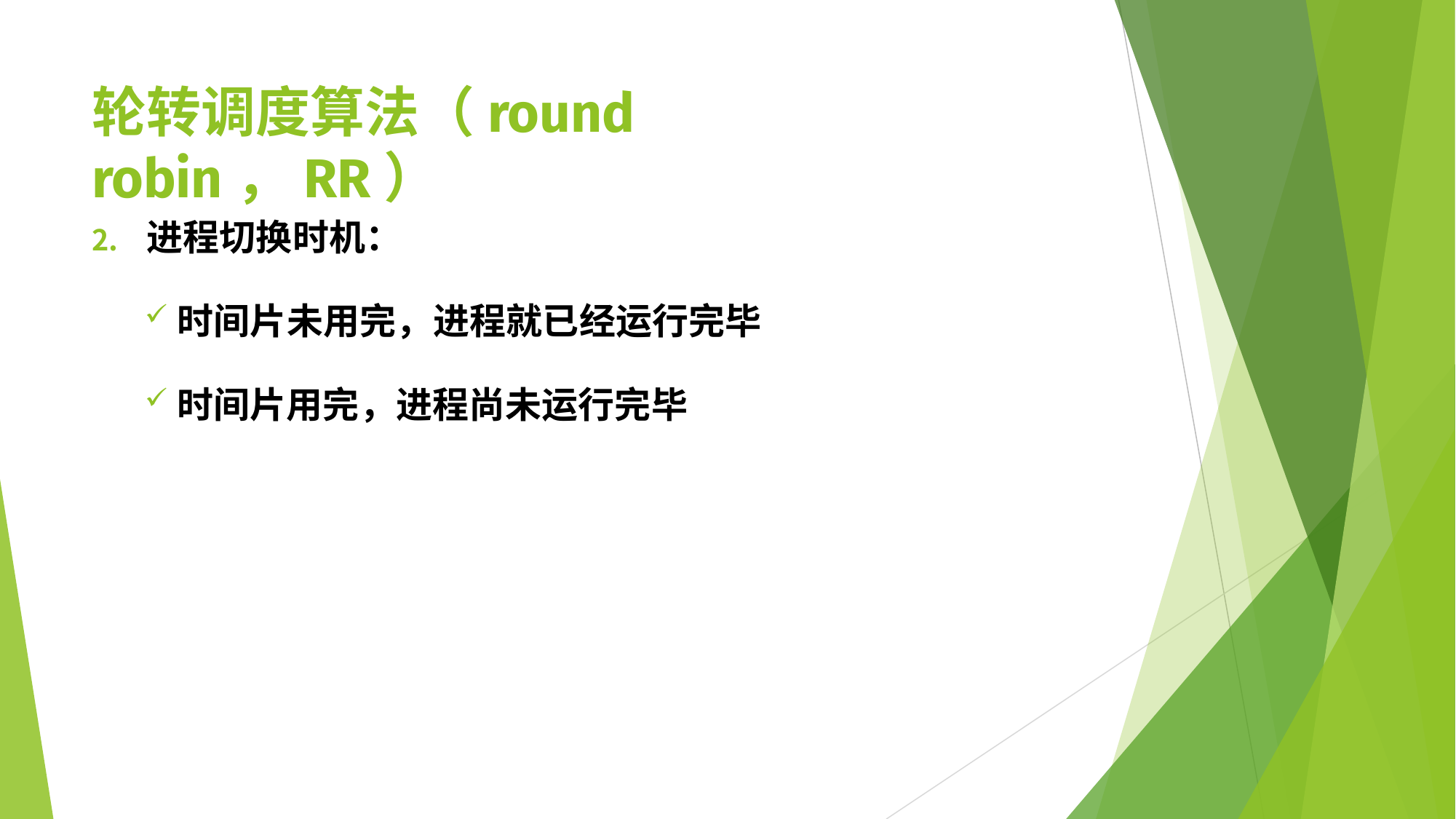

# 轮转调度算法（round robin，RR）
进程切换时机：

时间片未用完，进程就已经运行完毕

时间片用完，进程尚未运行完毕